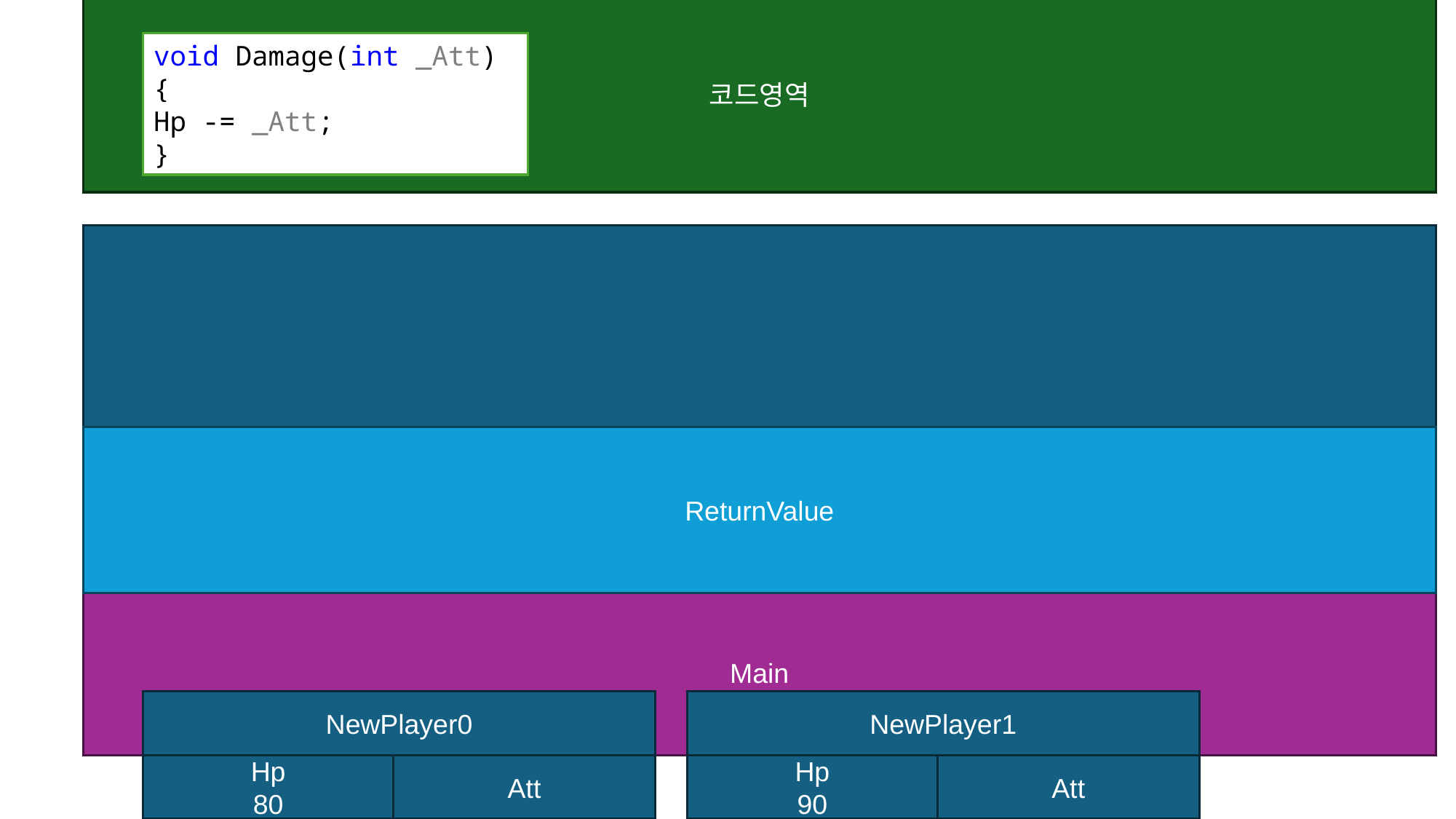

코드영역
void Damage(int _Att)
{
Hp -= _Att;
}
함수 스택
ReturnValue
Main
NewPlayer0
NewPlayer1
Hp
80
Att
Hp
90
Att